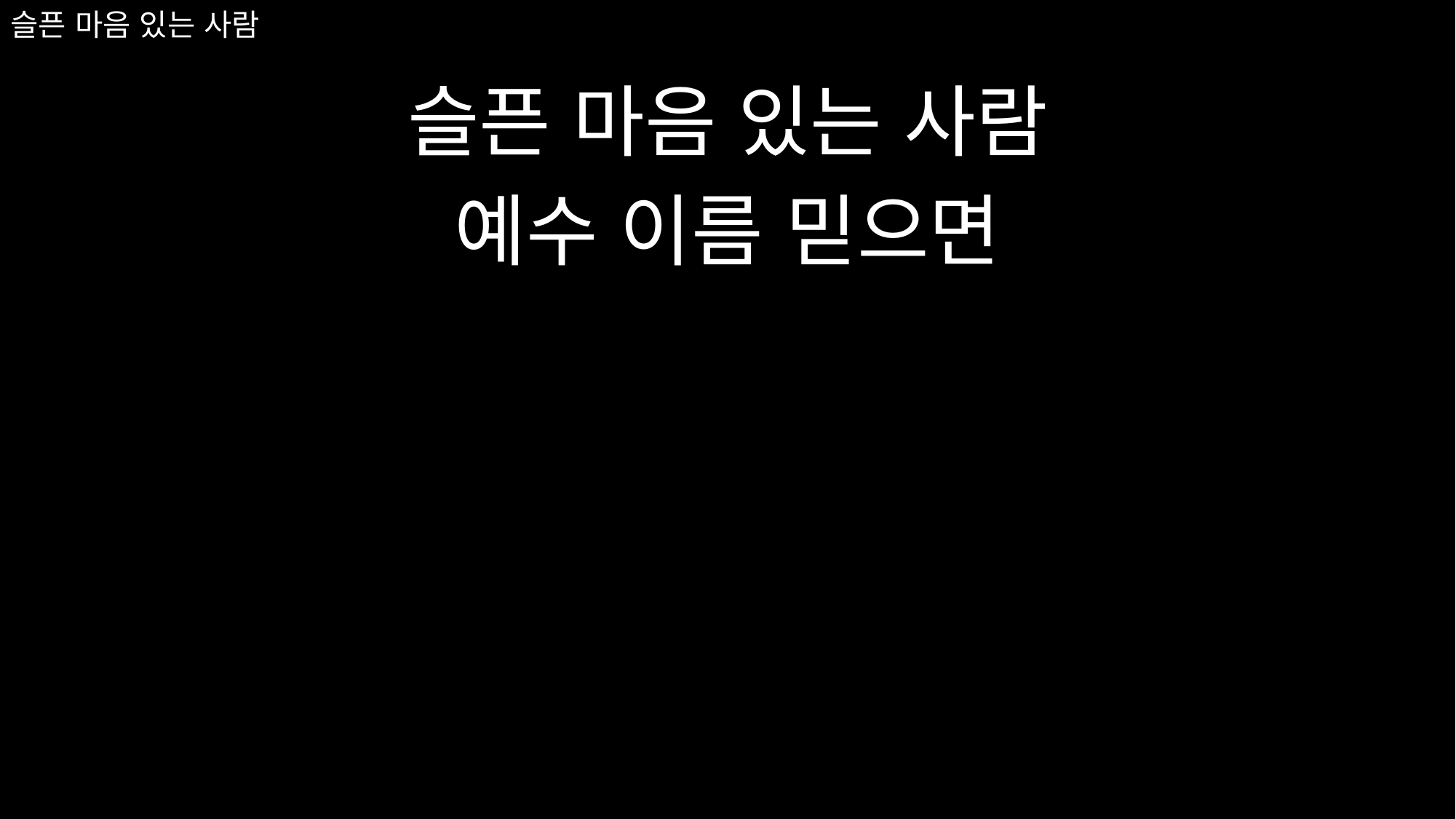

슬픈 마음 있는 사람
예수 이름 믿으면

# 슬픈 마음 있는 사람